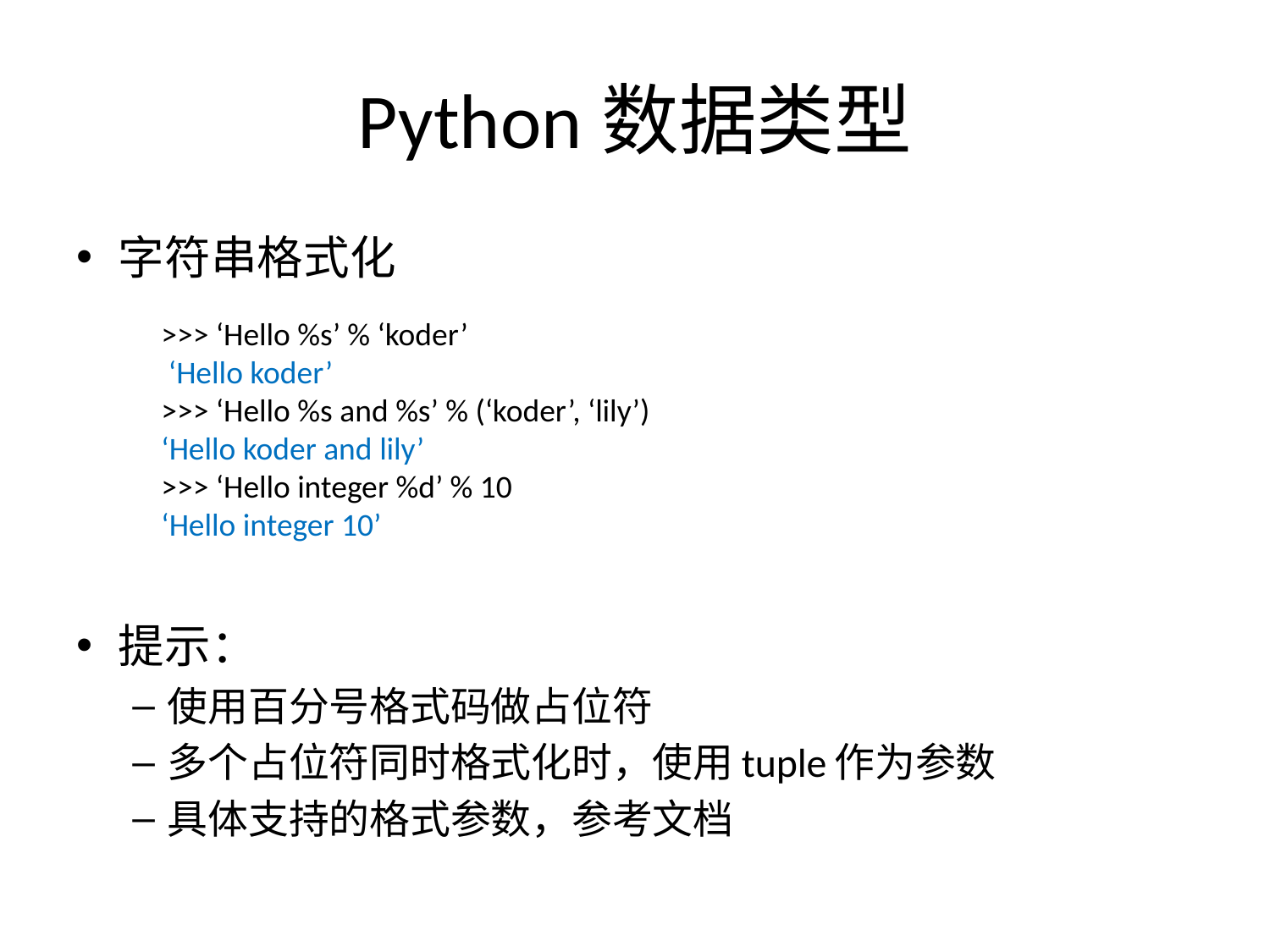

# Python数据类型
字符串格式化

提示：
使用百分号格式码做占位符
多个占位符同时格式化时，使用tuple作为参数
具体支持的格式参数，参考文档

>>> ‘Hello %s’ % ‘koder’
 ‘Hello koder’
>>> ‘Hello %s and %s’ % (‘koder’, ‘lily’)
‘Hello koder and lily’
>>> ‘Hello integer %d’ % 10
‘Hello integer 10’